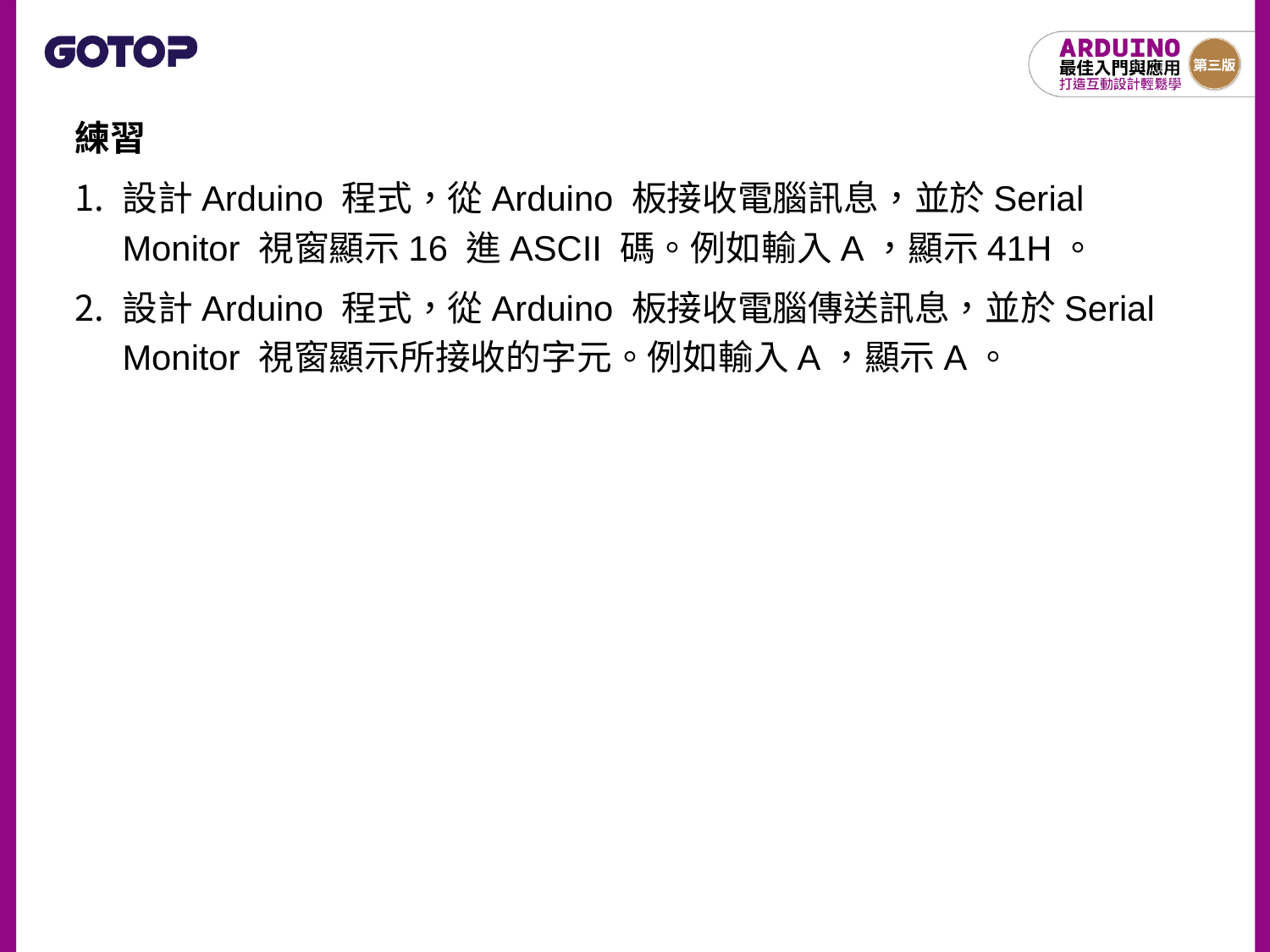

練習
設計Arduino 程式，從Arduino 板接收電腦訊息，並於Serial Monitor 視窗顯示16 進ASCII 碼。例如輸入A，顯示41H。
設計Arduino 程式，從Arduino 板接收電腦傳送訊息，並於Serial Monitor 視窗顯示所接收的字元。例如輸入A，顯示A。